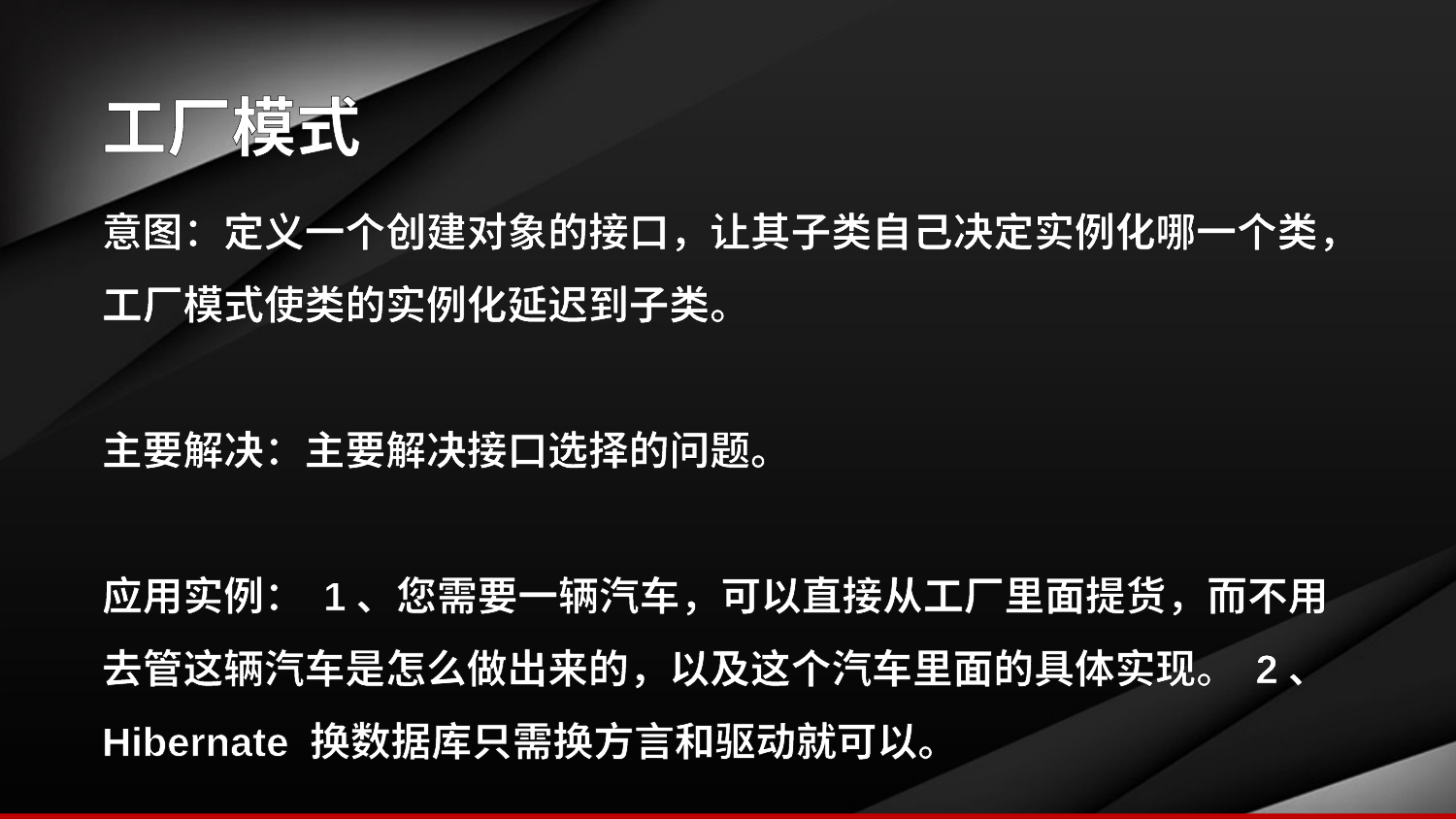

工厂模式
意图：定义一个创建对象的接口，让其子类自己决定实例化哪一个类，工厂模式使类的实例化延迟到子类。

主要解决：主要解决接口选择的问题。

应用实例： 1、您需要一辆汽车，可以直接从工厂里面提货，而不用去管这辆汽车是怎么做出来的，以及这个汽车里面的具体实现。 2、Hibernate 换数据库只需换方言和驱动就可以。